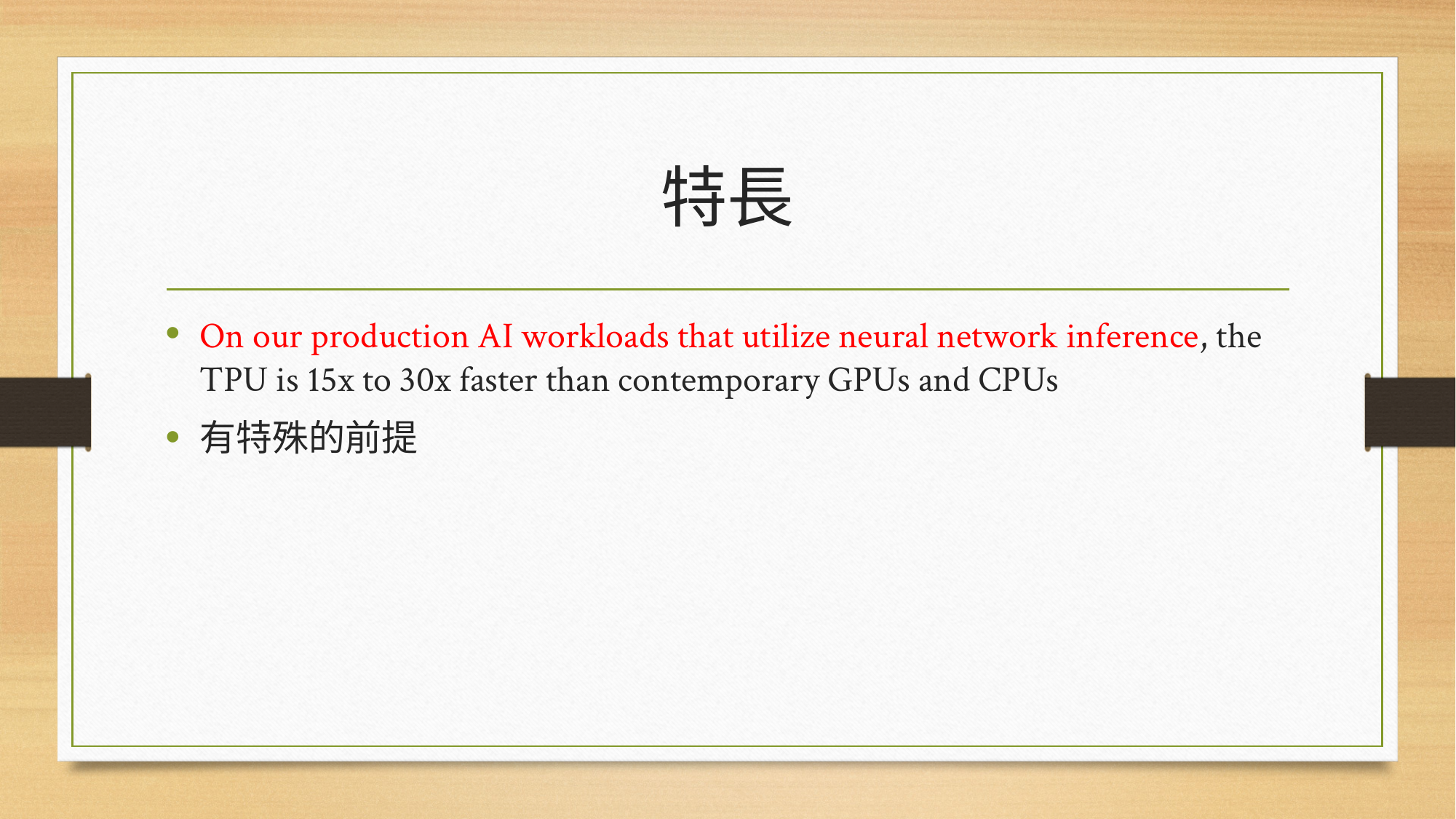

# 特長
On our production AI workloads that utilize neural network inference, the TPU is 15x to 30x faster than contemporary GPUs and CPUs
有特殊的前提